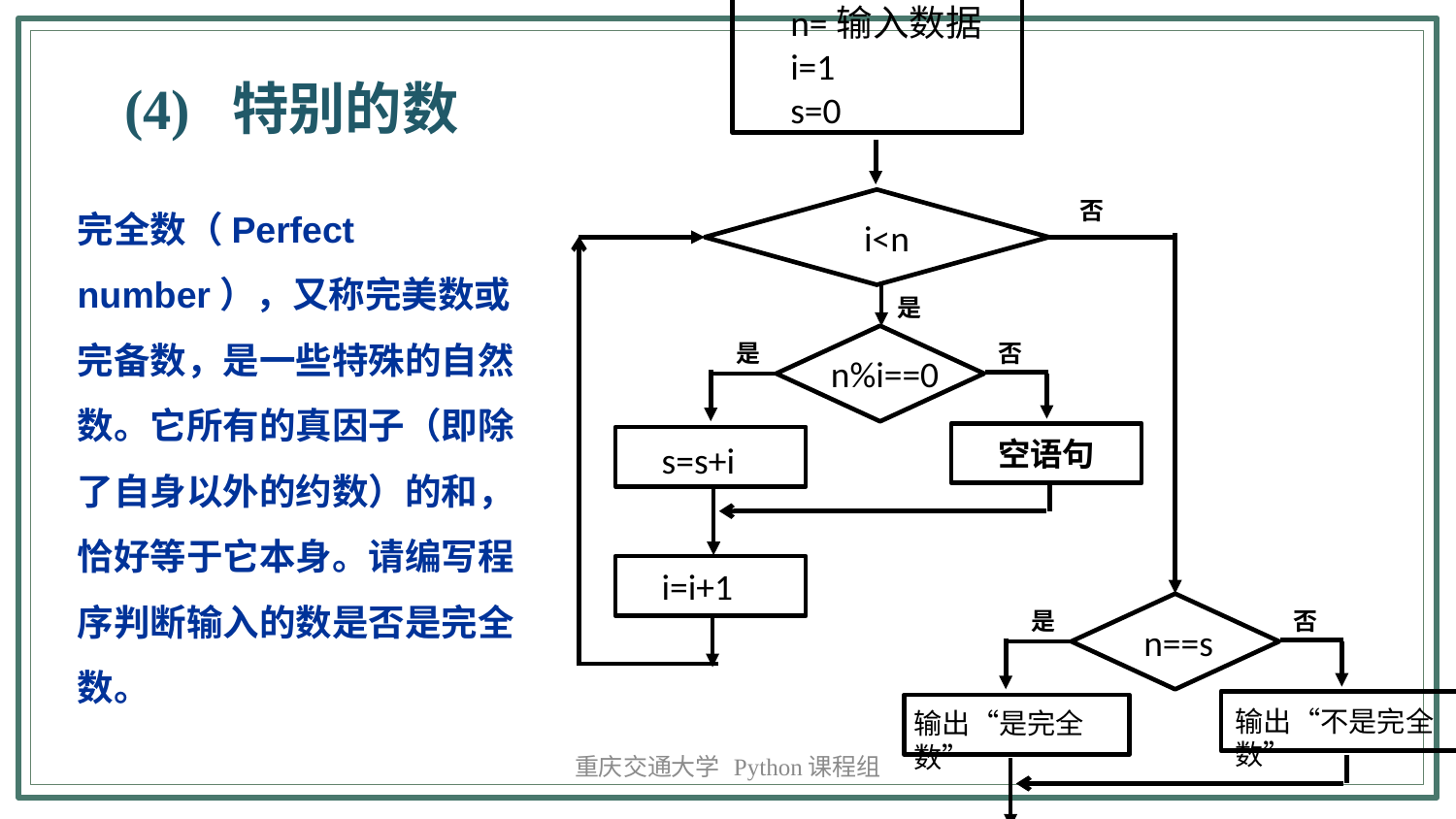

开始

n=输入数据
i=1
s=0

否
i<n
是

是
否
n%i==0
空语句

s=s+i

i=i+1

是
否
n==s

输出“不是完全数”
输出“是完全数”
结束

(4)  特别的数
完全数（Perfect number），又称完美数或完备数，是一些特殊的自然数。它所有的真因子（即除了自身以外的约数）的和，恰好等于它本身。请编写程序判断输入的数是否是完全数。
重庆交通大学 Python课程组